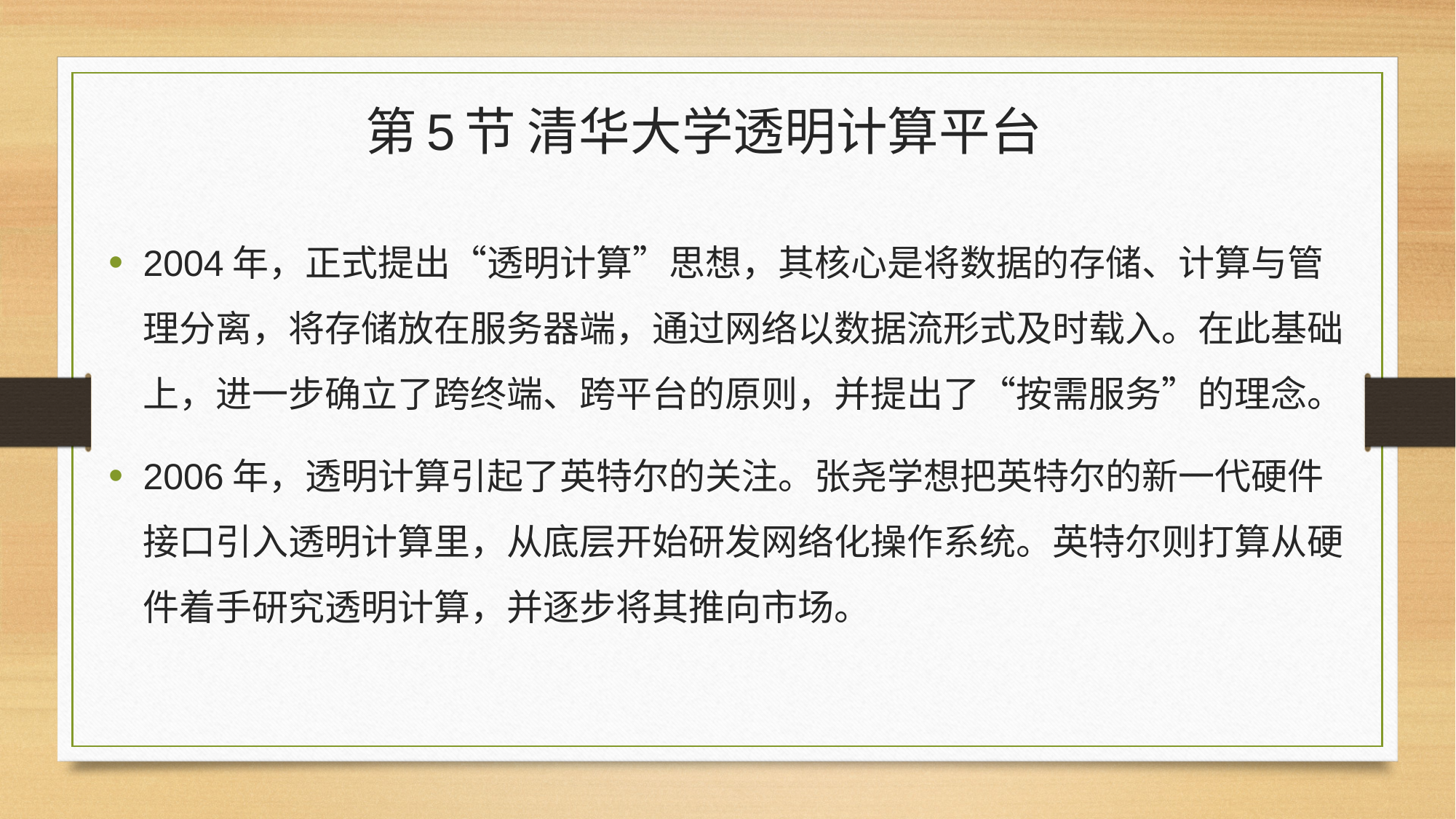

第5节 清华大学透明计算平台
2004年，正式提出“透明计算”思想，其核心是将数据的存储、计算与管理分离，将存储放在服务器端，通过网络以数据流形式及时载入。在此基础上，进一步确立了跨终端、跨平台的原则，并提出了“按需服务”的理念。
2006年，透明计算引起了英特尔的关注。张尧学想把英特尔的新一代硬件接口引入透明计算里，从底层开始研发网络化操作系统。英特尔则打算从硬件着手研究透明计算，并逐步将其推向市场。